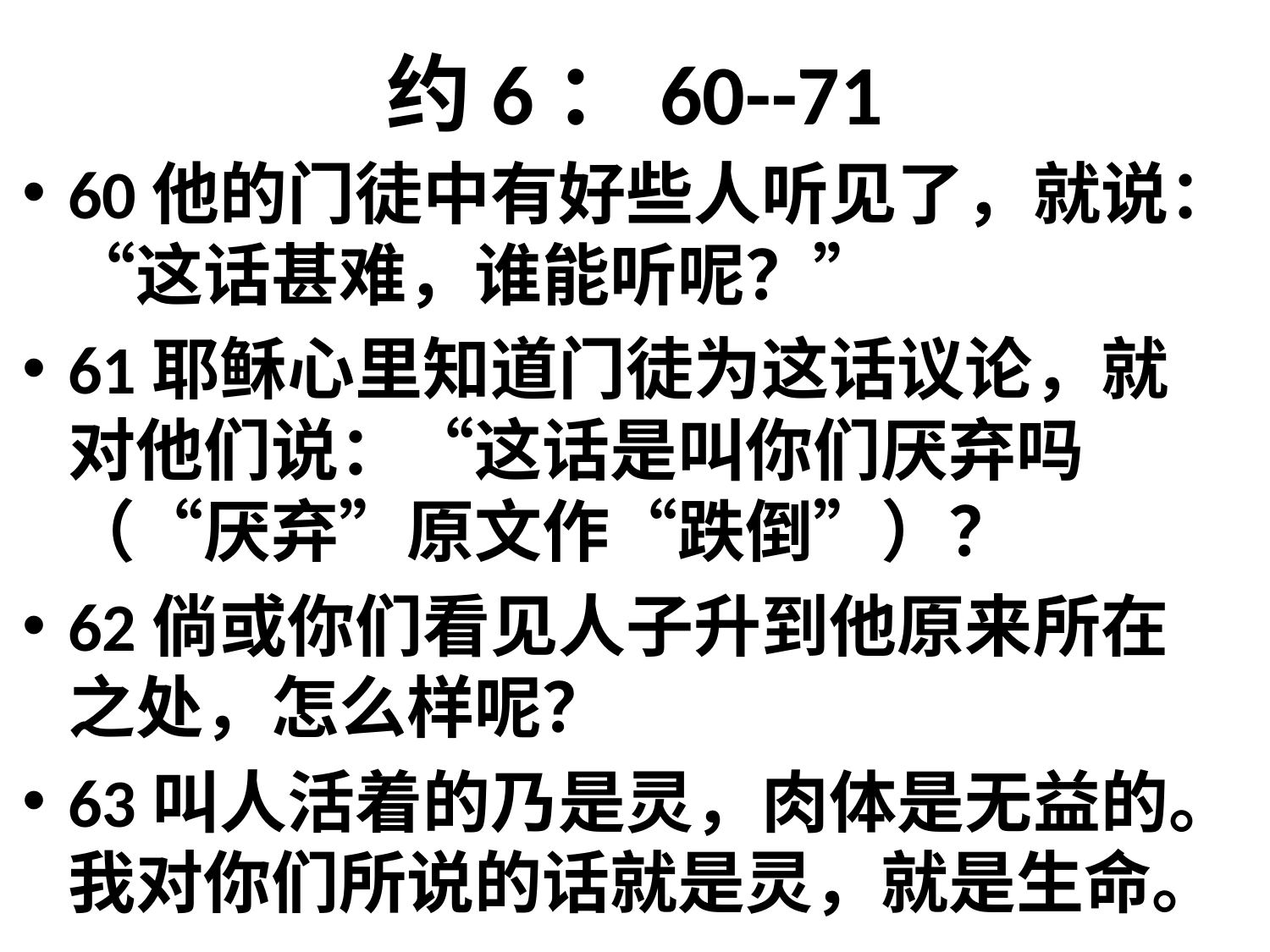

# 约6：60--71
60他的门徒中有好些人听见了，就说：“这话甚难，谁能听呢？”
61耶稣心里知道门徒为这话议论，就对他们说：“这话是叫你们厌弃吗（“厌弃”原文作“跌倒”）？
62倘或你们看见人子升到他原来所在之处，怎么样呢？
63叫人活着的乃是灵，肉体是无益的。我对你们所说的话就是灵，就是生命。